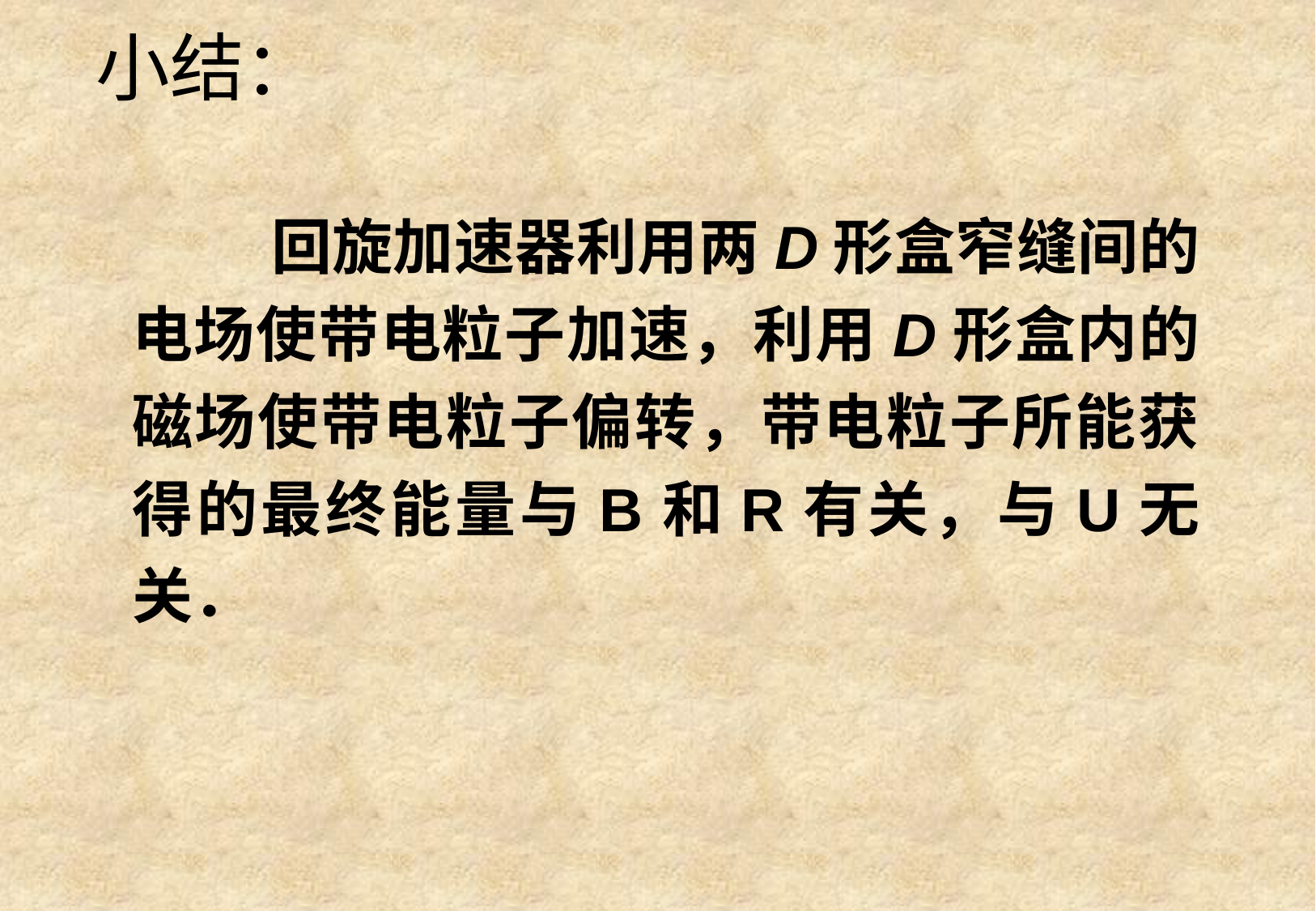

# 小结：
　　      回旋加速器利用两D形盒窄缝间的电场使带电粒子加速，利用D形盒内的磁场使带电粒子偏转，带电粒子所能获得的最终能量与B和R有关，与U无关．